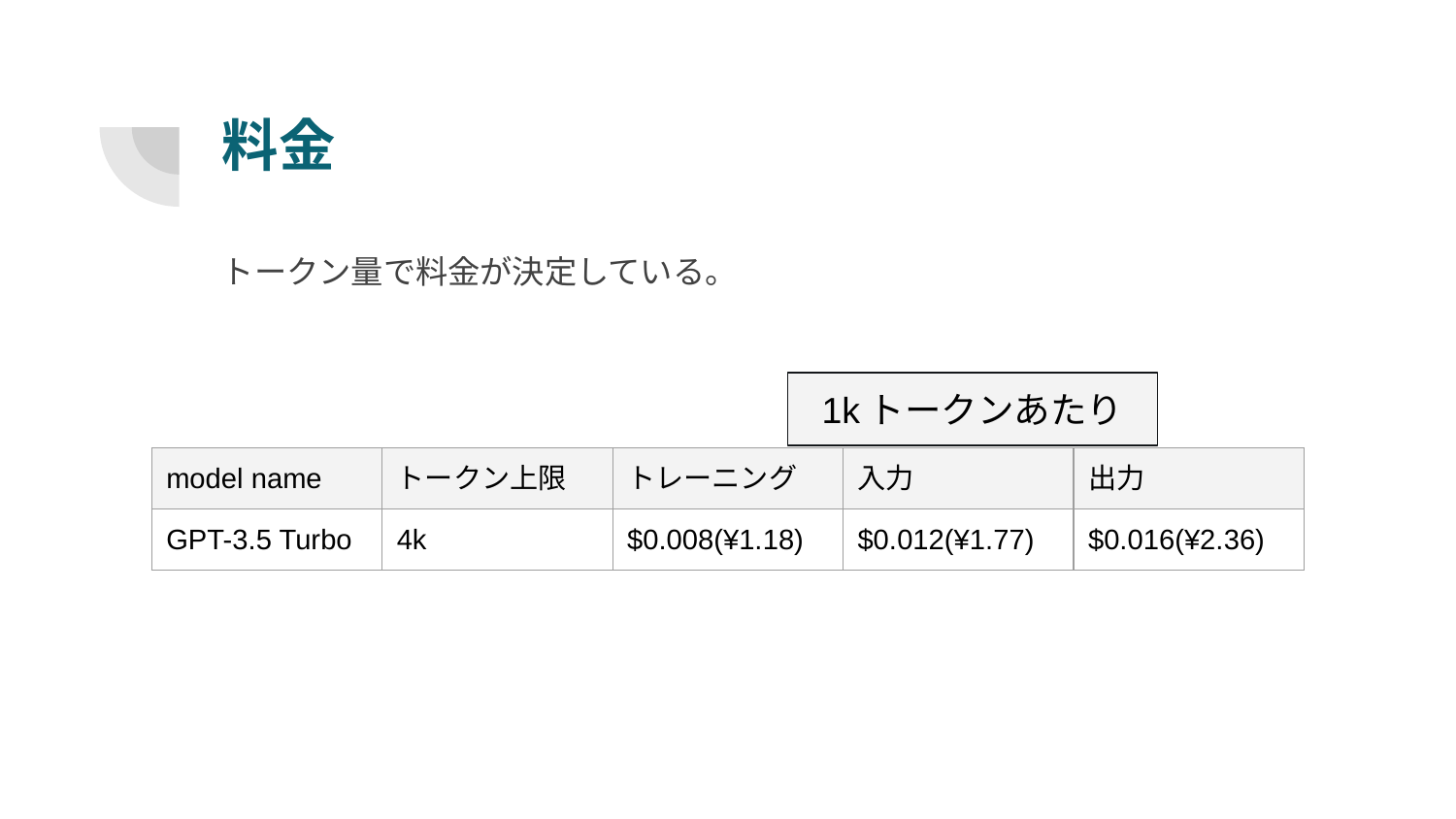

# 料金
トークン量で料金が決定している。
1kトークンあたり
| model name | トークン上限 | トレーニング | 入力 | 出力 |
| --- | --- | --- | --- | --- |
| GPT-3.5 Turbo | 4k | $0.008(¥1.18) | $0.012(¥1.77) | $0.016(¥2.36) |